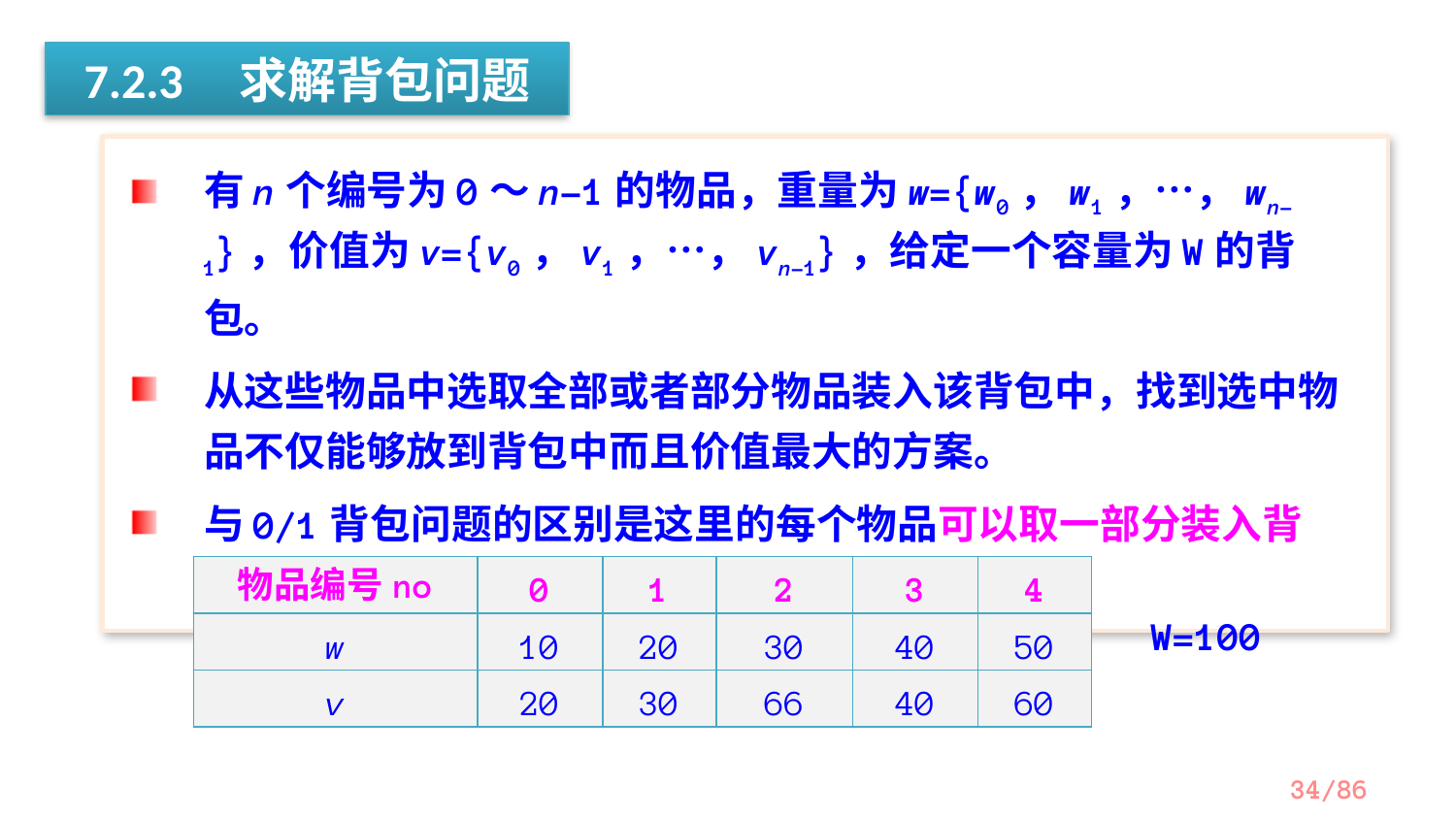

7.2.3    求解背包问题
有n个编号为0～n-1的物品，重量为w={w0，w1，…，wn-1}，价值为v={v0，v1，…，vn-1}，给定一个容量为W的背包。
从这些物品中选取全部或者部分物品装入该背包中，找到选中物品不仅能够放到背包中而且价值最大的方案。
与0/1背包问题的区别是这里的每个物品可以取一部分装入背包。
| 物品编号no | 0 | 1 | 2 | 3 | 4 |
| --- | --- | --- | --- | --- | --- |
| w | 10 | 20 | 30 | 40 | 50 |
| v | 20 | 30 | 66 | 40 | 60 |
W=100
34/86